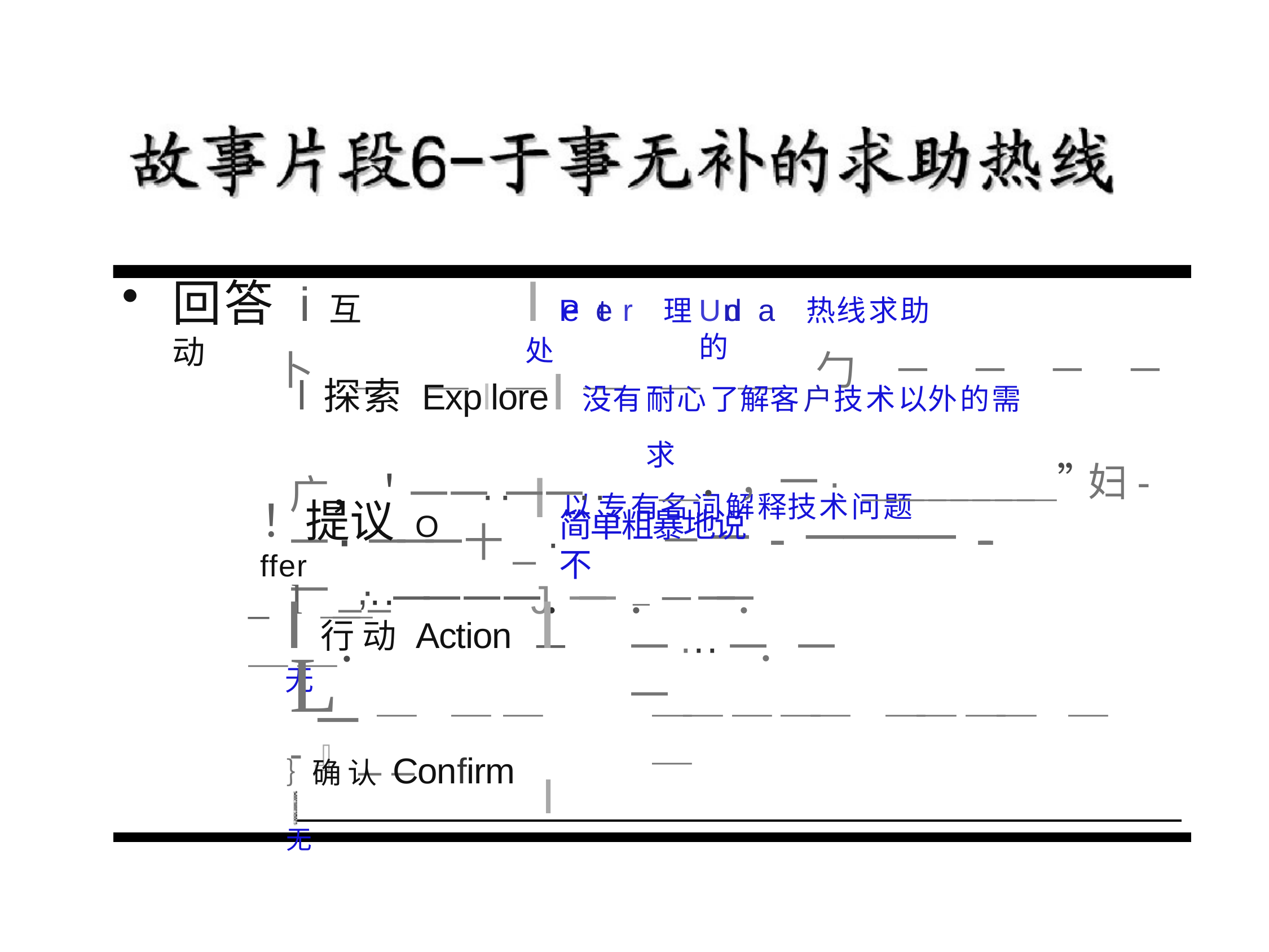

I	Pe	te	r 处

回答i互动
理	U	nd	a	的
热线求助
卜＿＿＿＿＿＿勹－－－－
l探索Expllore	I没有耐心了解客户技术以外的需求
I以 专有名词解释技术问题
＿．，一· ＿＿＿＿＿＿＿＿” 妇-  －－-－－－－--
广，＇一一··一一··一·一一一十_ ·一_·,_
！提议 O ffer
简单粗暴地说不
_	l	＿＿··一一一一．＿ ＿．
J 一 一 ．－
－－一一．一···一 ．一一
I行 动 Action	I 无
L_＿	＿	＿	- 』 _ _
＿＿ ＿ ＿＿	＿＿ ＿＿	＿＿
｝ 确 认  Confirm	I 无